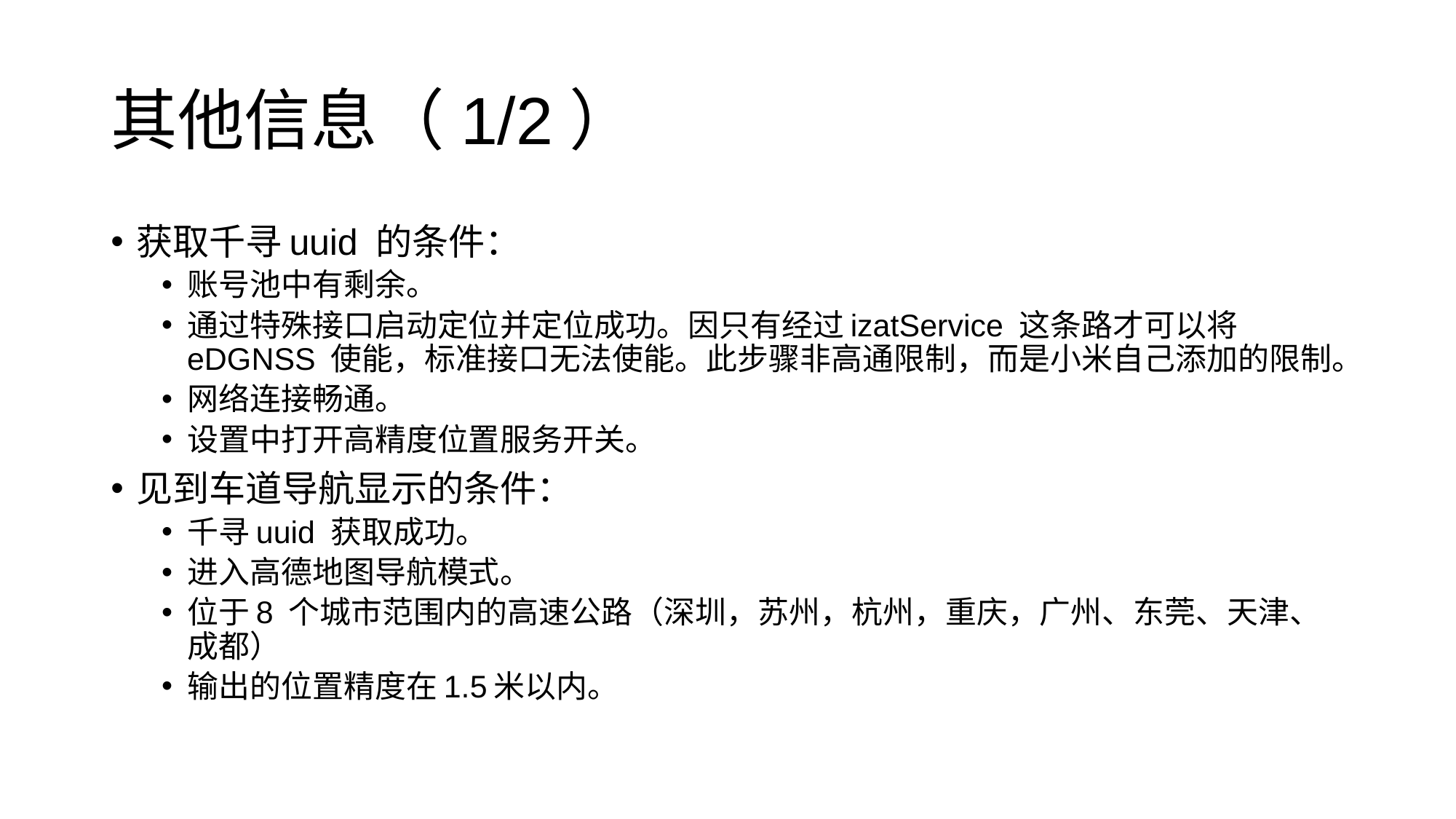

# 其他信息（1/2）
获取千寻uuid 的条件：
账号池中有剩余。
通过特殊接口启动定位并定位成功。因只有经过izatService 这条路才可以将eDGNSS 使能，标准接口无法使能。此步骤非高通限制，而是小米自己添加的限制。
网络连接畅通。
设置中打开高精度位置服务开关。
见到车道导航显示的条件：
千寻uuid 获取成功。
进入高德地图导航模式。
位于8 个城市范围内的高速公路（深圳，苏州，杭州，重庆，广州、东莞、天津、成都）
输出的位置精度在1.5米以内。